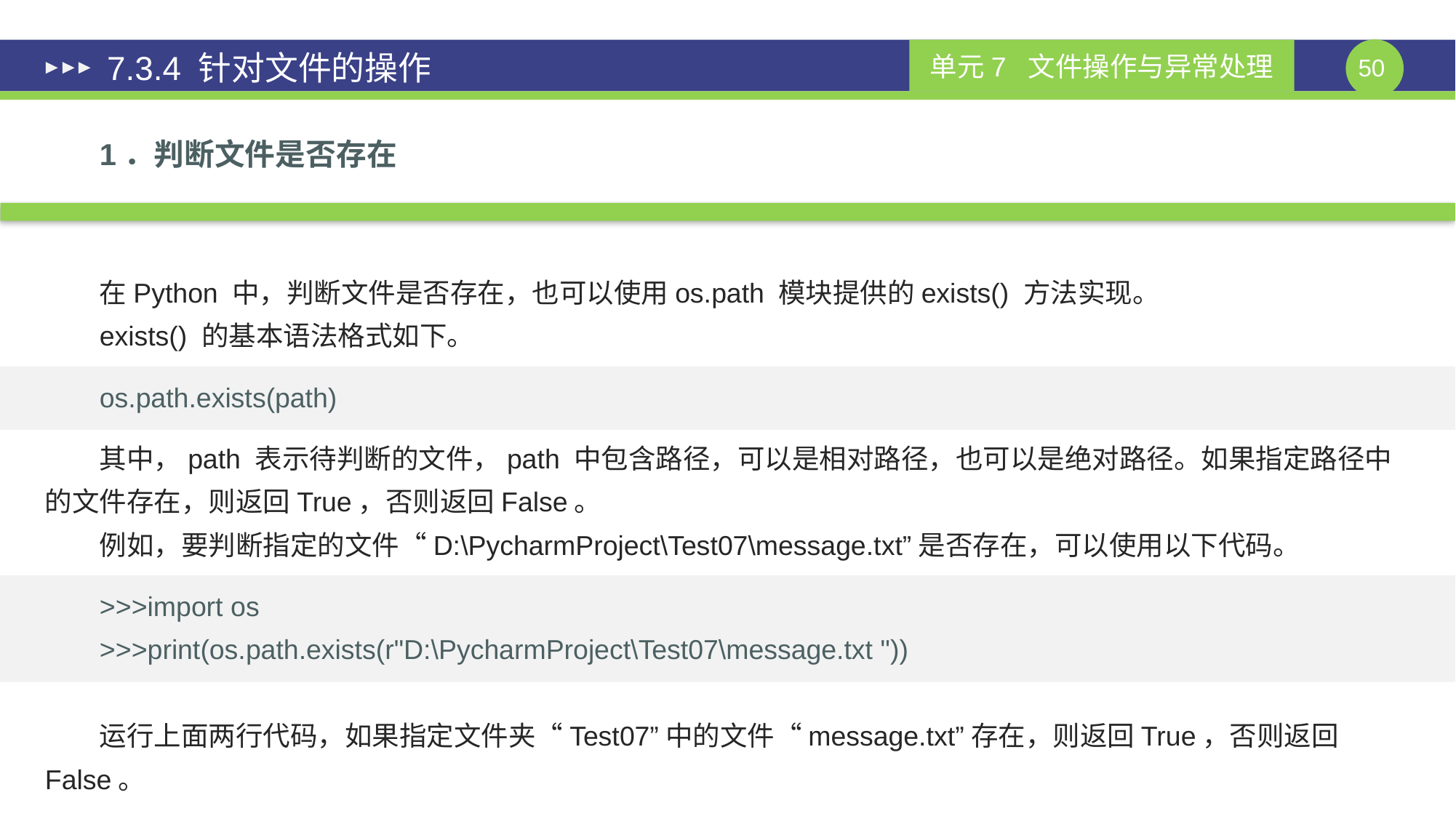

# 7.3.4 针对文件的操作
1．判断文件是否存在

在Python 中，判断文件是否存在，也可以使用os.path 模块提供的exists() 方法实现。
exists() 的基本语法格式如下。

os.path.exists(path)

其中，path 表示待判断的文件，path 中包含路径，可以是相对路径，也可以是绝对路径。如果指定路径中的文件存在，则返回True，否则返回False。
例如，要判断指定的文件“D:\PycharmProject\Test07\message.txt”是否存在，可以使用以下代码。

>>>import os
>>>print(os.path.exists(r"D:\PycharmProject\Test07\message.txt "))

运行上面两行代码，如果指定文件夹“Test07”中的文件“message.txt”存在，则返回True，否则返回False。